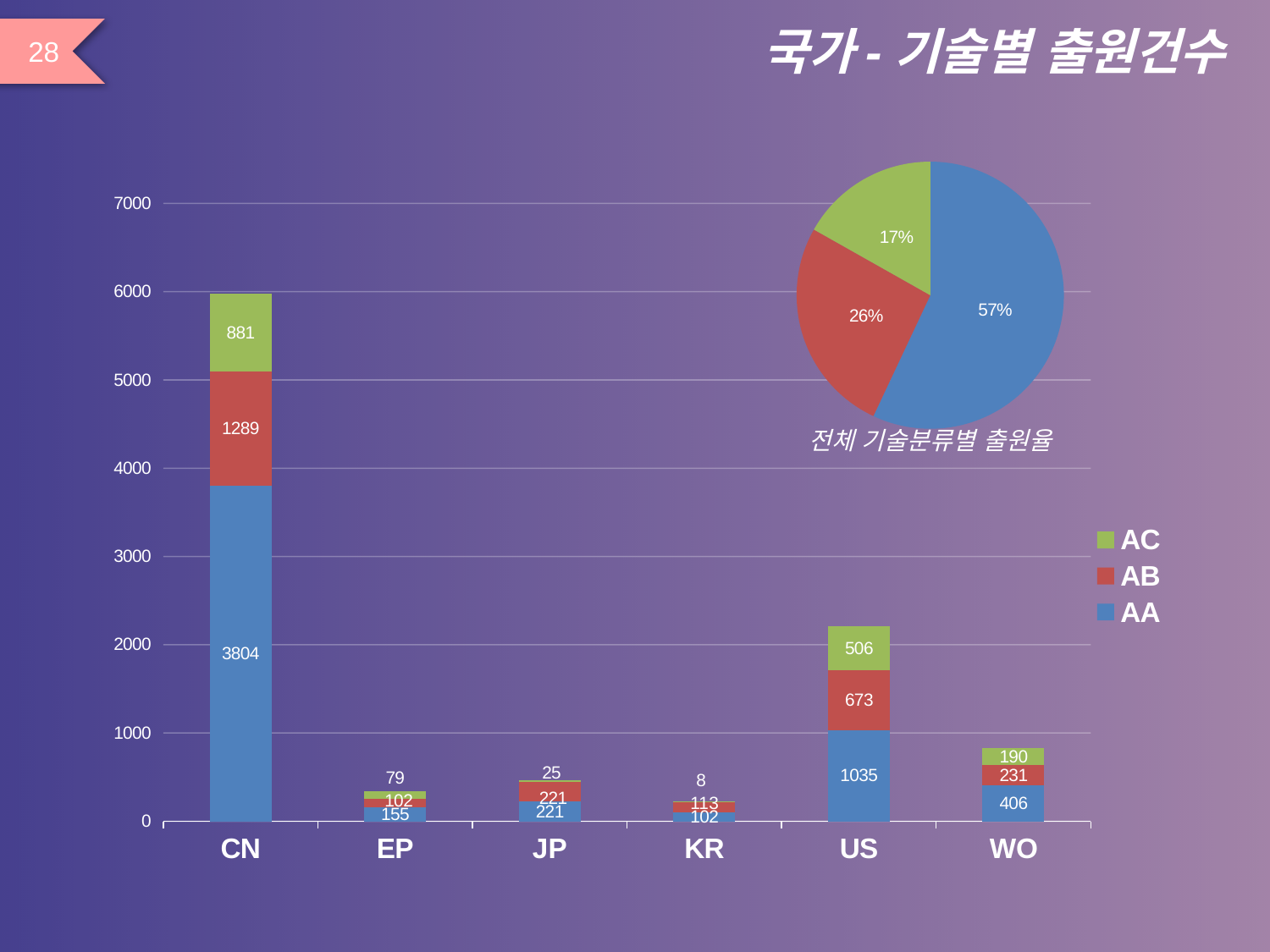

# 국가-기술별 출원건수
28

### Chart

| Category |  |
|---|---|
| AA | 5723.0 |
| AB | 2629.0 |
| AC | 1689.0 |
전체 기술분류별 출원율

### Chart

| Category | AA | AB | AC |
|---|---|---|---|
| CN | 3804.0 | 1289.0 | 881.0 |
| EP | 155.0 | 102.0 | 79.0 |
| JP | 221.0 | 221.0 | 25.0 |
| KR | 102.0 | 113.0 | 8.0 |
| US | 1035.0 | 673.0 | 506.0 |
| WO | 406.0 | 231.0 | 190.0 |